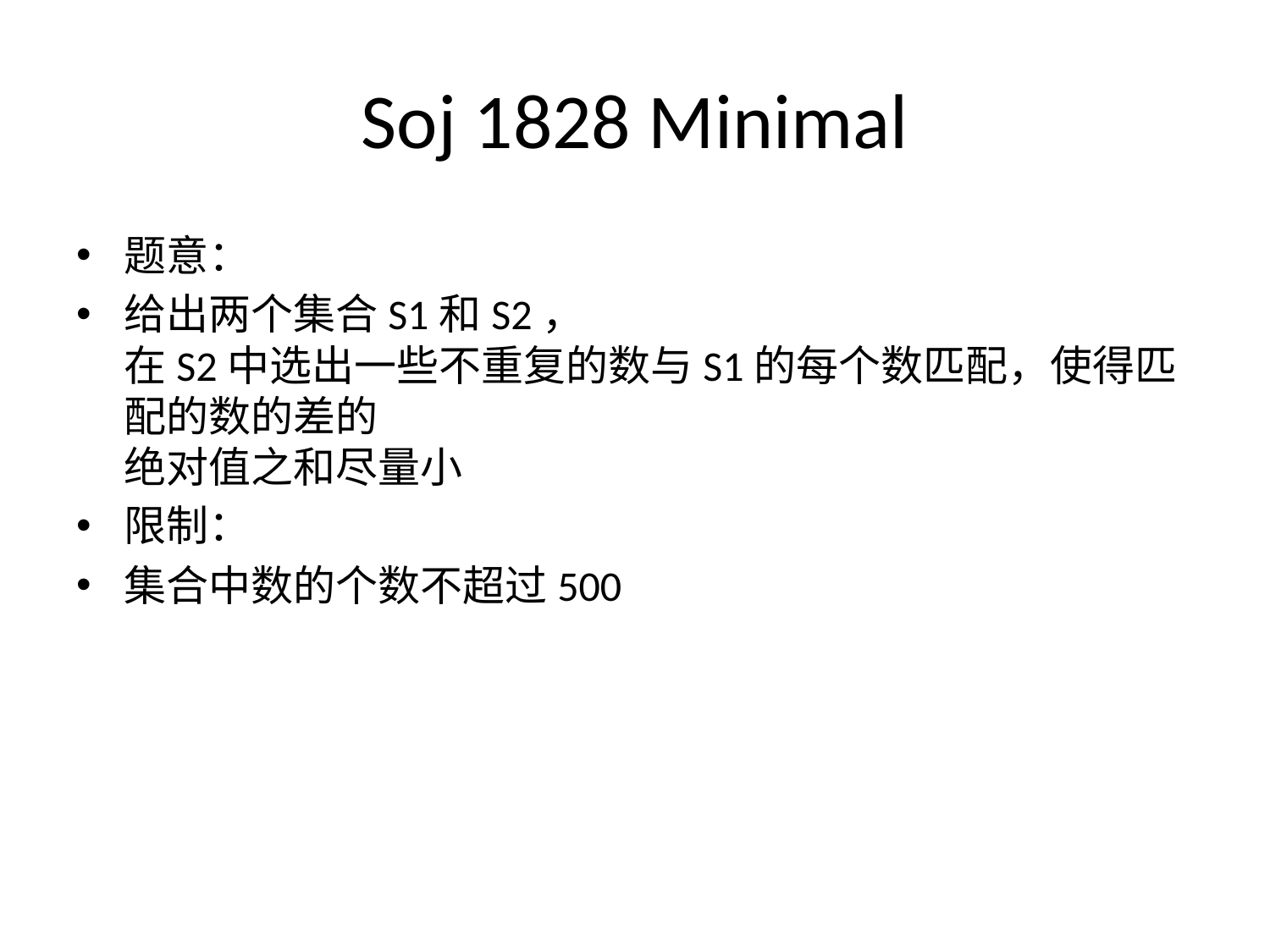

# Soj 1828 Minimal
题意：
给出两个集合S1和S2，
在S2中选出一些不重复的数与S1的每个数匹配，使得匹配的数的差的
绝对值之和尽量小
限制：
集合中数的个数不超过500